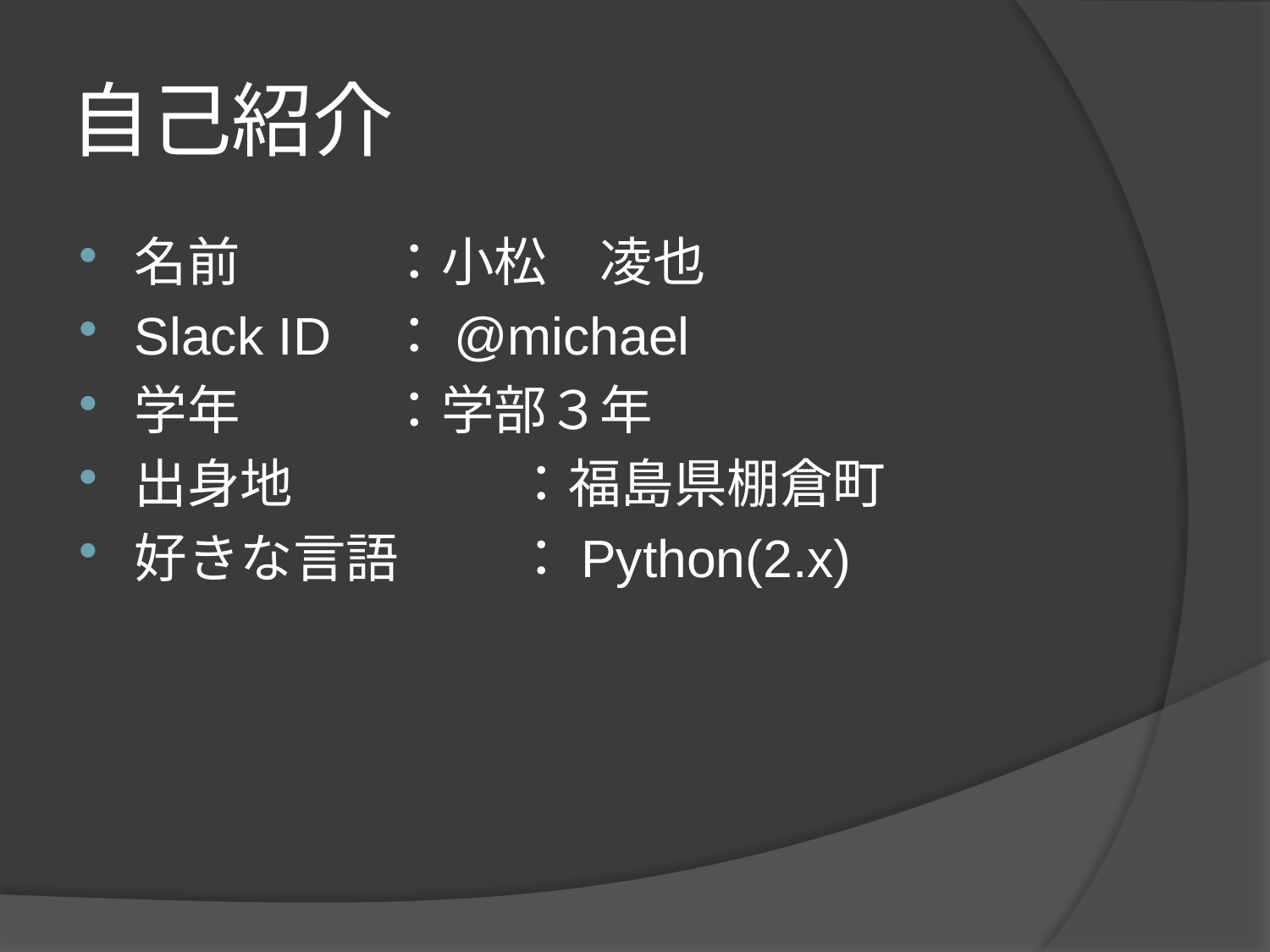

# 自己紹介
名前		：小松　凌也
Slack ID	：@michael
学年		：学部３年
出身地		：福島県棚倉町
好きな言語	：Python(2.x)